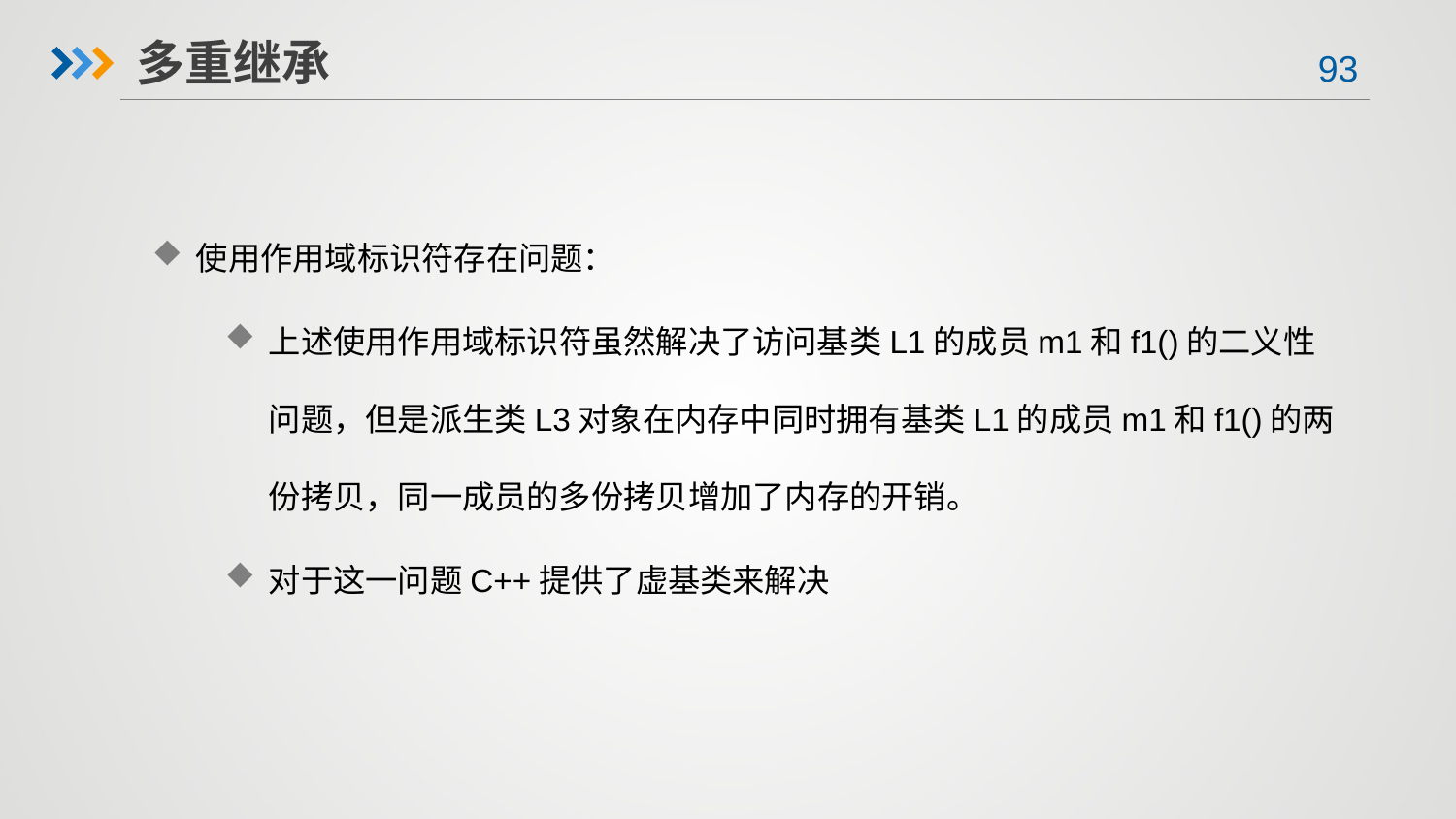

多重继承
使用作用域标识符存在问题：
上述使用作用域标识符虽然解决了访问基类L1的成员m1和f1()的二义性问题，但是派生类L3对象在内存中同时拥有基类L1的成员m1和f1()的两份拷贝，同一成员的多份拷贝增加了内存的开销。
对于这一问题C++提供了虚基类来解决